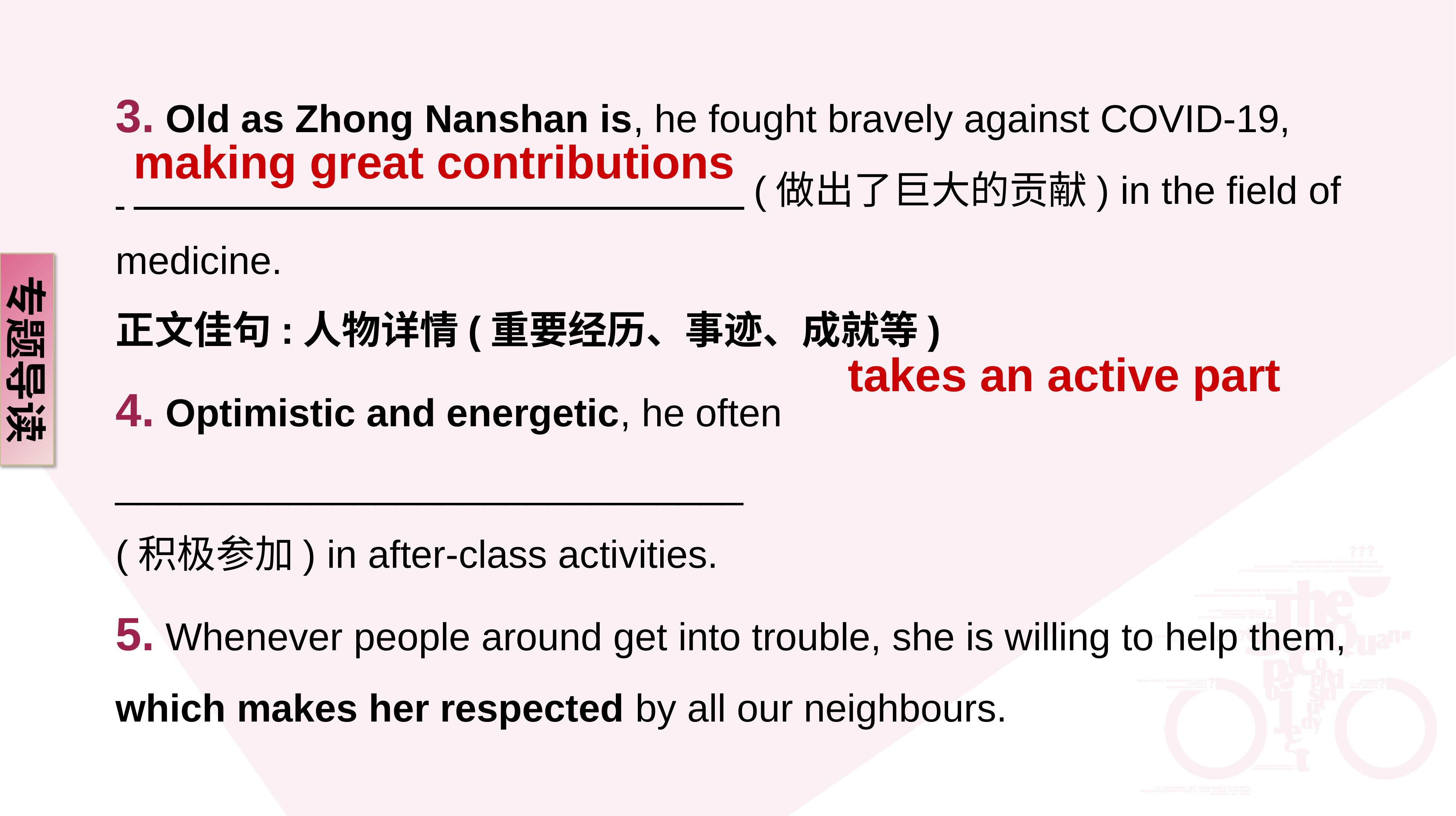

3. Old as Zhong Nanshan is, he fought bravely against COVID-19,
 　    　　　　　　　　　　                 (做出了巨大的贡献) in the field of medicine.
正文佳句:人物详情(重要经历、事迹、成就等)
4. Optimistic and energetic, he often _____________________________
(积极参加) in after-class activities.
5. Whenever people around get into trouble, she is willing to help them, which makes her respected by all our neighbours.
making great contributions
专题导读
takes an active part